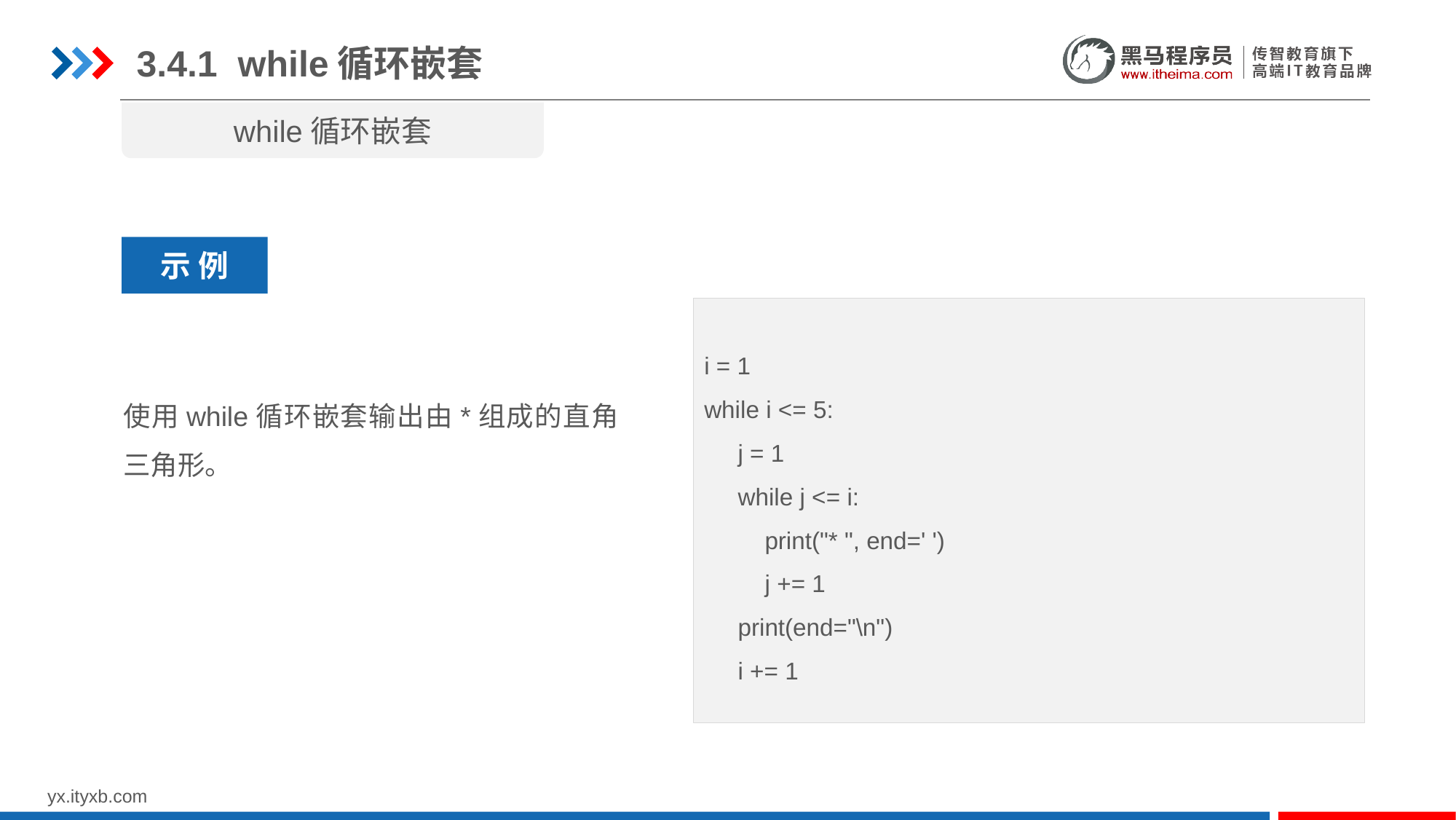

3.4.1  while循环嵌套

while循环嵌套

无缝衔接单元测试
示 例
i = 1
while i <= 5:
     j = 1
     while j <= i:
         print("* ", end=' ')
         j += 1
     print(end="\n")
     i += 1
使用while循环嵌套输出由*组成的直角三角形。